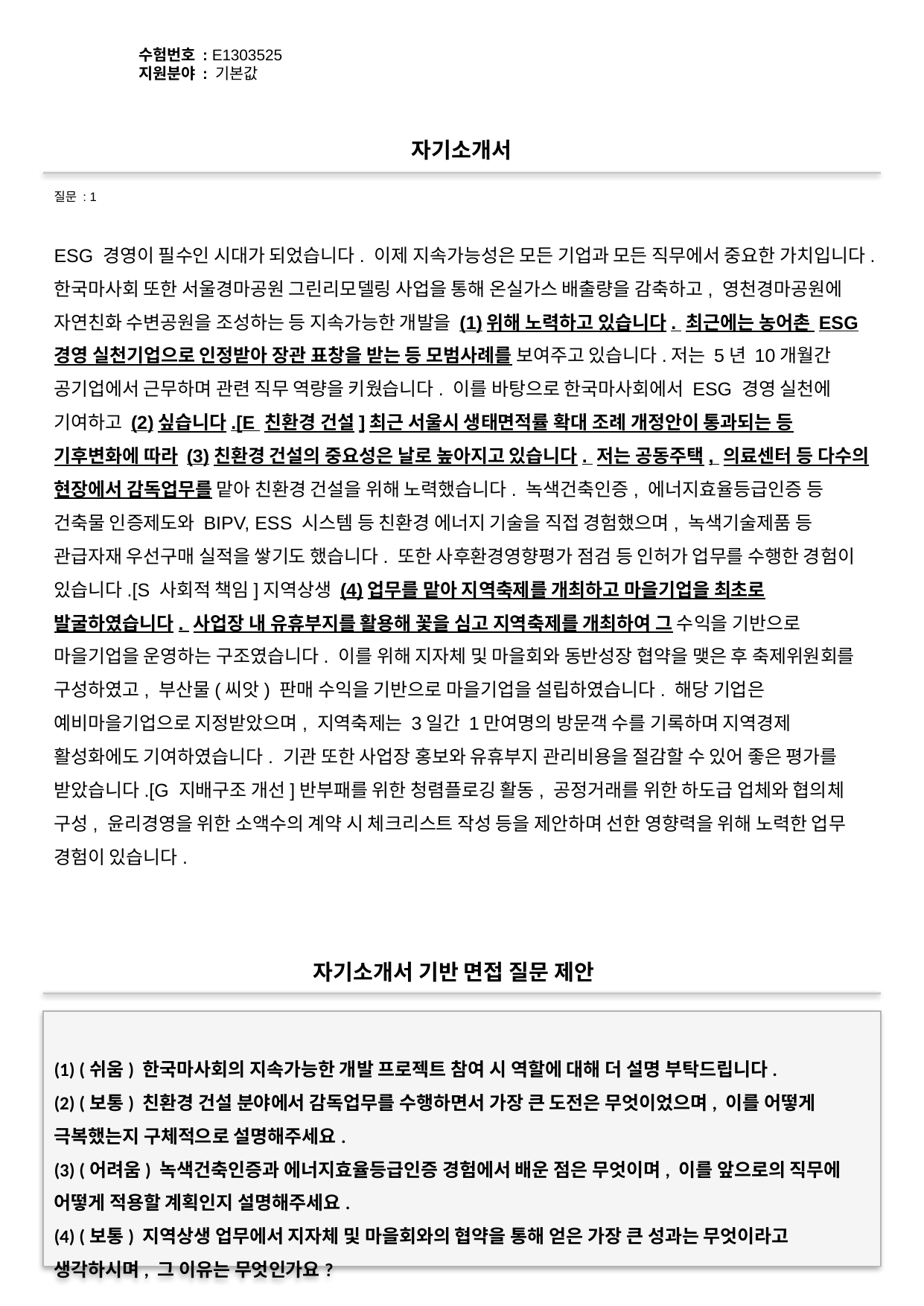

수험번호 : E1303525
지원분야 : 기본값
#

자기소개서

질문 : 1

ESG 경영이 필수인 시대가 되었습니다. 이제 지속가능성은 모든 기업과 모든 직무에서 중요한 가치입니다.한국마사회 또한 서울경마공원 그린리모델링 사업을 통해 온실가스 배출량을 감축하고, 영천경마공원에 자연친화 수변공원을 조성하는 등 지속가능한 개발을 (1)위해 노력하고 있습니다. 최근에는 농어촌 ESG경영 실천기업으로 인정받아 장관 표창을 받는 등 모범사례를 보여주고 있습니다.저는 5년 10개월간 공기업에서 근무하며 관련 직무 역량을 키웠습니다. 이를 바탕으로 한국마사회에서 ESG 경영 실천에 기여하고 (2)싶습니다.[E 친환경 건설]최근 서울시 생태면적률 확대 조례 개정안이 통과되는 등 기후변화에 따라 (3)친환경 건설의 중요성은 날로 높아지고 있습니다. 저는 공동주택, 의료센터 등 다수의 현장에서 감독업무를 맡아 친환경 건설을 위해 노력했습니다. 녹색건축인증, 에너지효율등급인증 등 건축물 인증제도와 BIPV, ESS 시스템 등 친환경 에너지 기술을 직접 경험했으며, 녹색기술제품 등 관급자재 우선구매 실적을 쌓기도 했습니다. 또한 사후환경영향평가 점검 등 인허가 업무를 수행한 경험이 있습니다.[S 사회적 책임]지역상생 (4)업무를 맡아 지역축제를 개최하고 마을기업을 최초로 발굴하였습니다. 사업장 내 유휴부지를 활용해 꽃을 심고 지역축제를 개최하여 그 수익을 기반으로 마을기업을 운영하는 구조였습니다. 이를 위해 지자체 및 마을회와 동반성장 협약을 맺은 후 축제위원회를 구성하였고, 부산물(씨앗) 판매 수익을 기반으로 마을기업을 설립하였습니다. 해당 기업은 예비마을기업으로 지정받았으며, 지역축제는 3일간 1만여명의 방문객 수를 기록하며 지역경제 활성화에도 기여하였습니다. 기관 또한 사업장 홍보와 유휴부지 관리비용을 절감할 수 있어 좋은 평가를 받았습니다.[G 지배구조 개선]반부패를 위한 청렴플로깅 활동, 공정거래를 위한 하도급 업체와 협의체 구성, 윤리경영을 위한 소액수의 계약 시 체크리스트 작성 등을 제안하며 선한 영향력을 위해 노력한 업무 경험이 있습니다.

자기소개서 기반 면접 질문 제안

(1) (쉬움) 한국마사회의 지속가능한 개발 프로젝트 참여 시 역할에 대해 더 설명 부탁드립니다.
(2) (보통) 친환경 건설 분야에서 감독업무를 수행하면서 가장 큰 도전은 무엇이었으며, 이를 어떻게 극복했는지 구체적으로 설명해주세요.
(3) (어려움) 녹색건축인증과 에너지효율등급인증 경험에서 배운 점은 무엇이며, 이를 앞으로의 직무에 어떻게 적용할 계획인지 설명해주세요.
(4) (보통) 지역상생 업무에서 지자체 및 마을회와의 협약을 통해 얻은 가장 큰 성과는 무엇이라고 생각하시며, 그 이유는 무엇인가요?